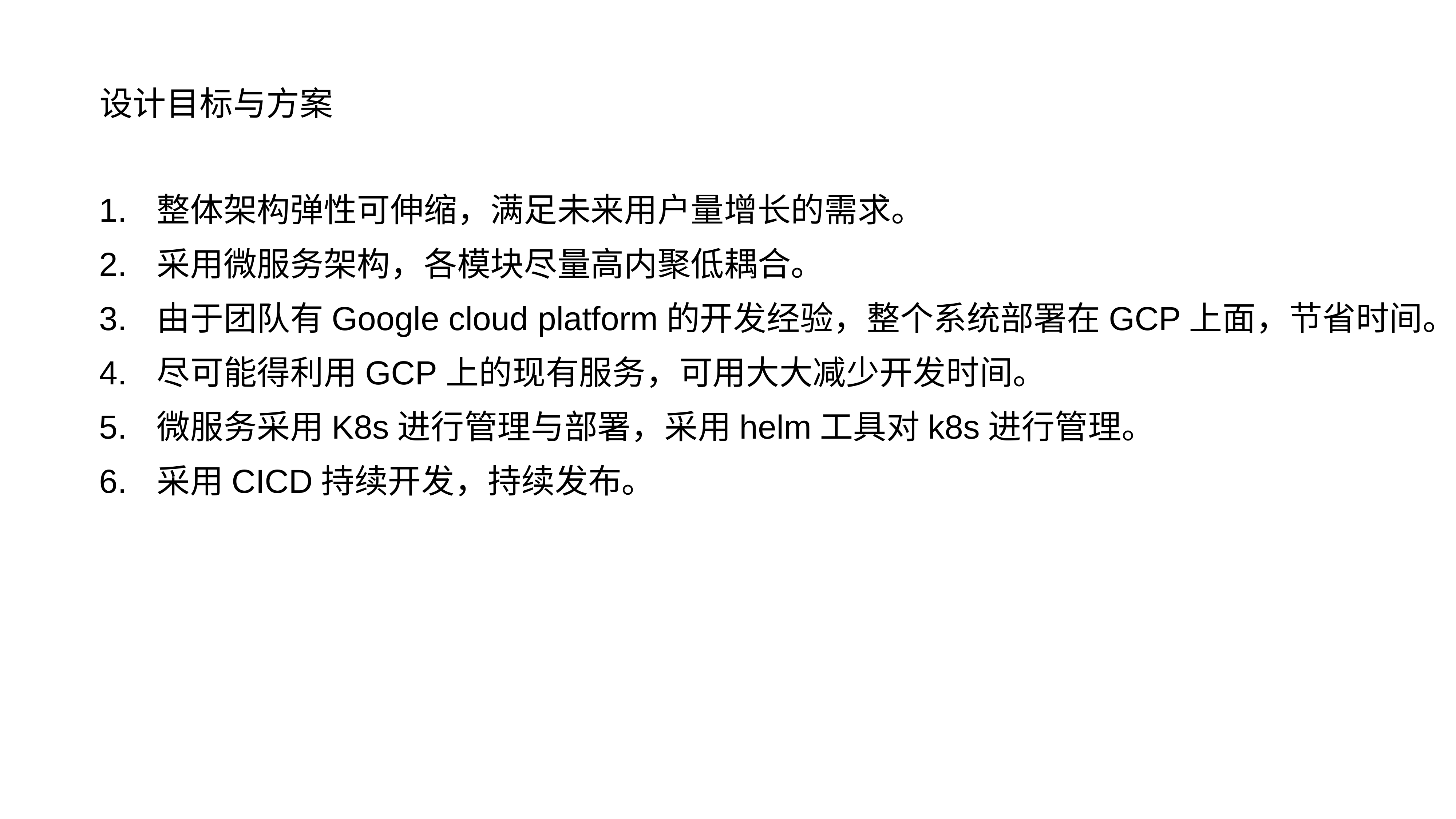

设计目标与方案
整体架构弹性可伸缩，满足未来用户量增长的需求。
采用微服务架构，各模块尽量高内聚低耦合。
由于团队有Google cloud platform的开发经验，整个系统部署在GCP上面，节省时间。
尽可能得利用GCP上的现有服务，可用大大减少开发时间。
微服务采用K8s进行管理与部署，采用helm工具对k8s进行管理。
采用CICD持续开发，持续发布。